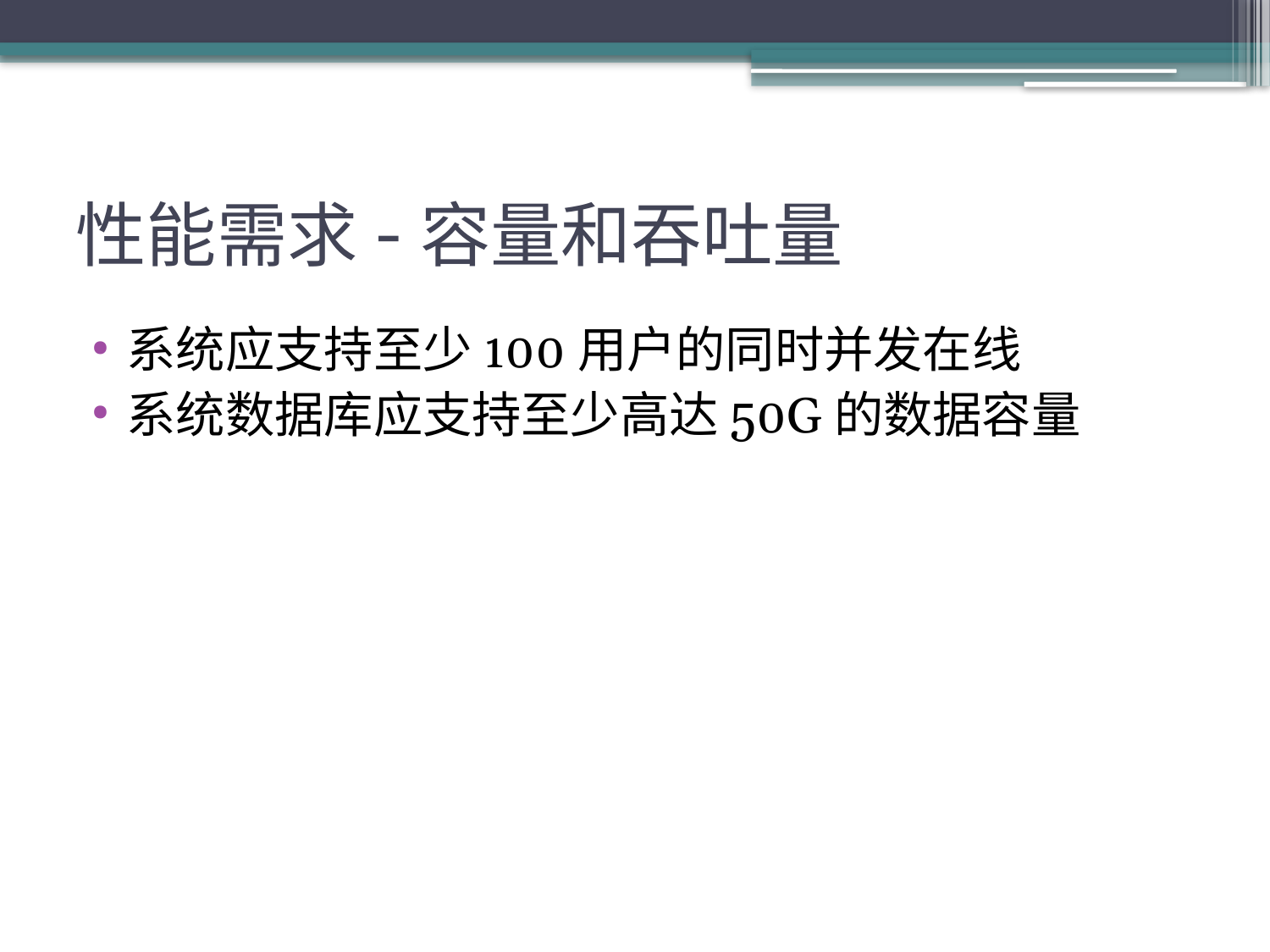

# 性能需求-容量和吞吐量
系统应支持至少100用户的同时并发在线
系统数据库应支持至少高达50G的数据容量